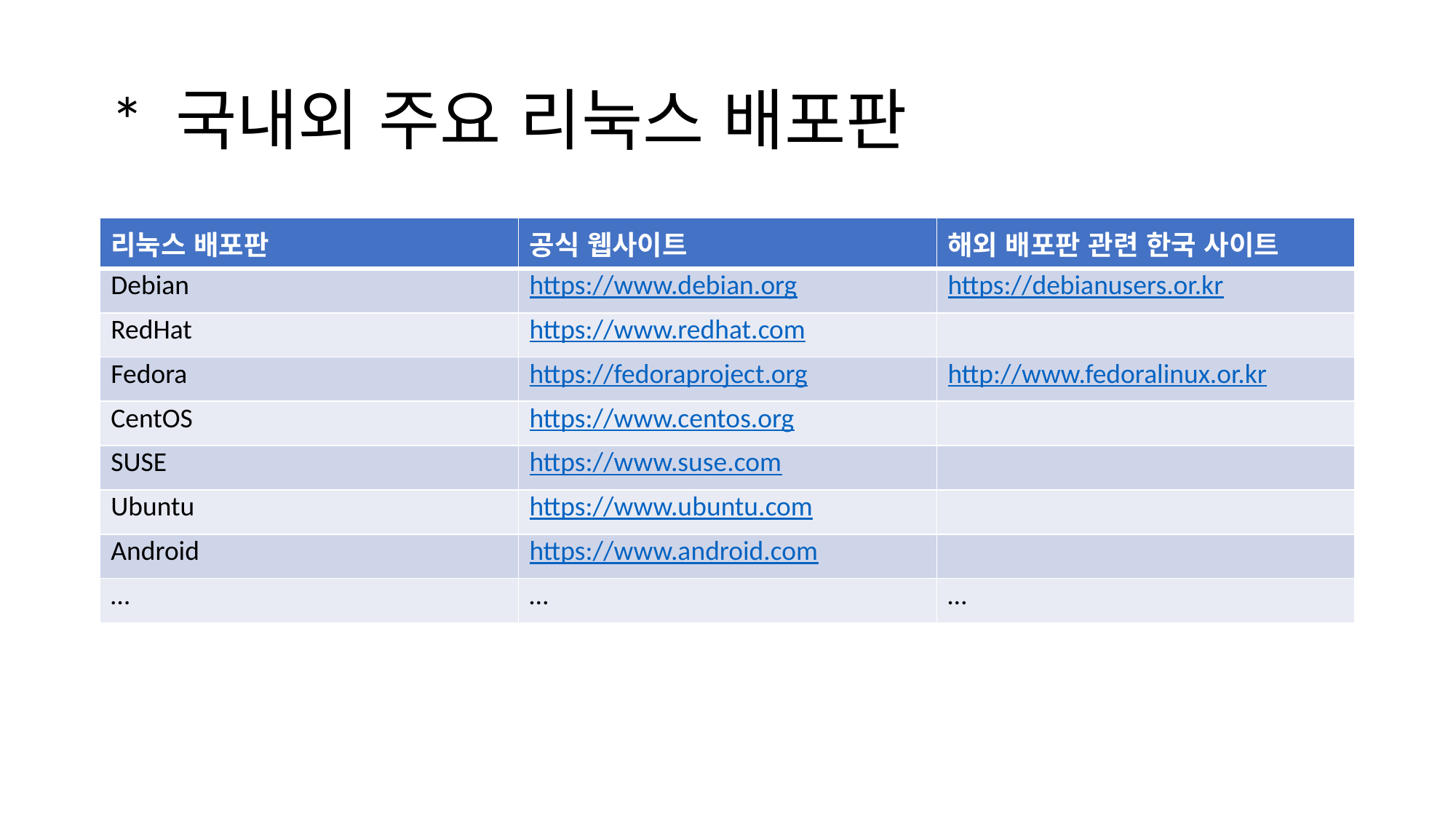

# * 국내외 주요 리눅스 배포판
| 리눅스 배포판 | 공식 웹사이트 | 해외 배포판 관련 한국 사이트 |
| --- | --- | --- |
| Debian | https://www.debian.org | https://debianusers.or.kr |
| RedHat | https://www.redhat.com |  |
| Fedora | https://fedoraproject.org | http://www.fedoralinux.or.kr |
| CentOS | https://www.centos.org |  |
| SUSE | https://www.suse.com |  |
| Ubuntu | https://www.ubuntu.com |  |
| Android | https://www.android.com |  |
| … | … | … |